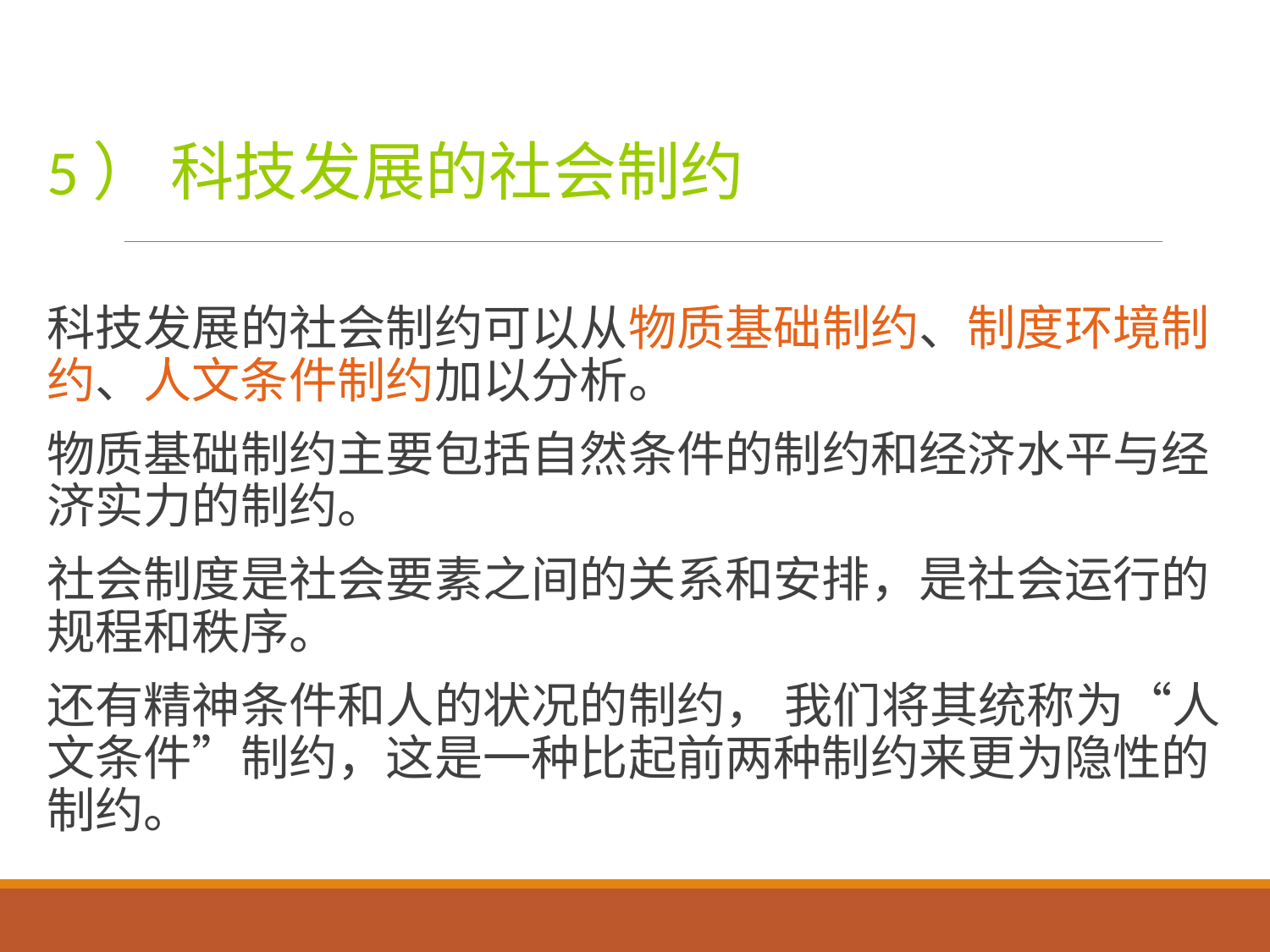

5） 科技发展的社会制约

科技发展的社会制约可以从物质基础制约、制度环境制约、人文条件制约加以分析。
物质基础制约主要包括自然条件的制约和经济水平与经济实力的制约。
社会制度是社会要素之间的关系和安排，是社会运行的规程和秩序。
还有精神条件和人的状况的制约， 我们将其统称为“人文条件”制约，这是一种比起前两种制约来更为隐性的制约。